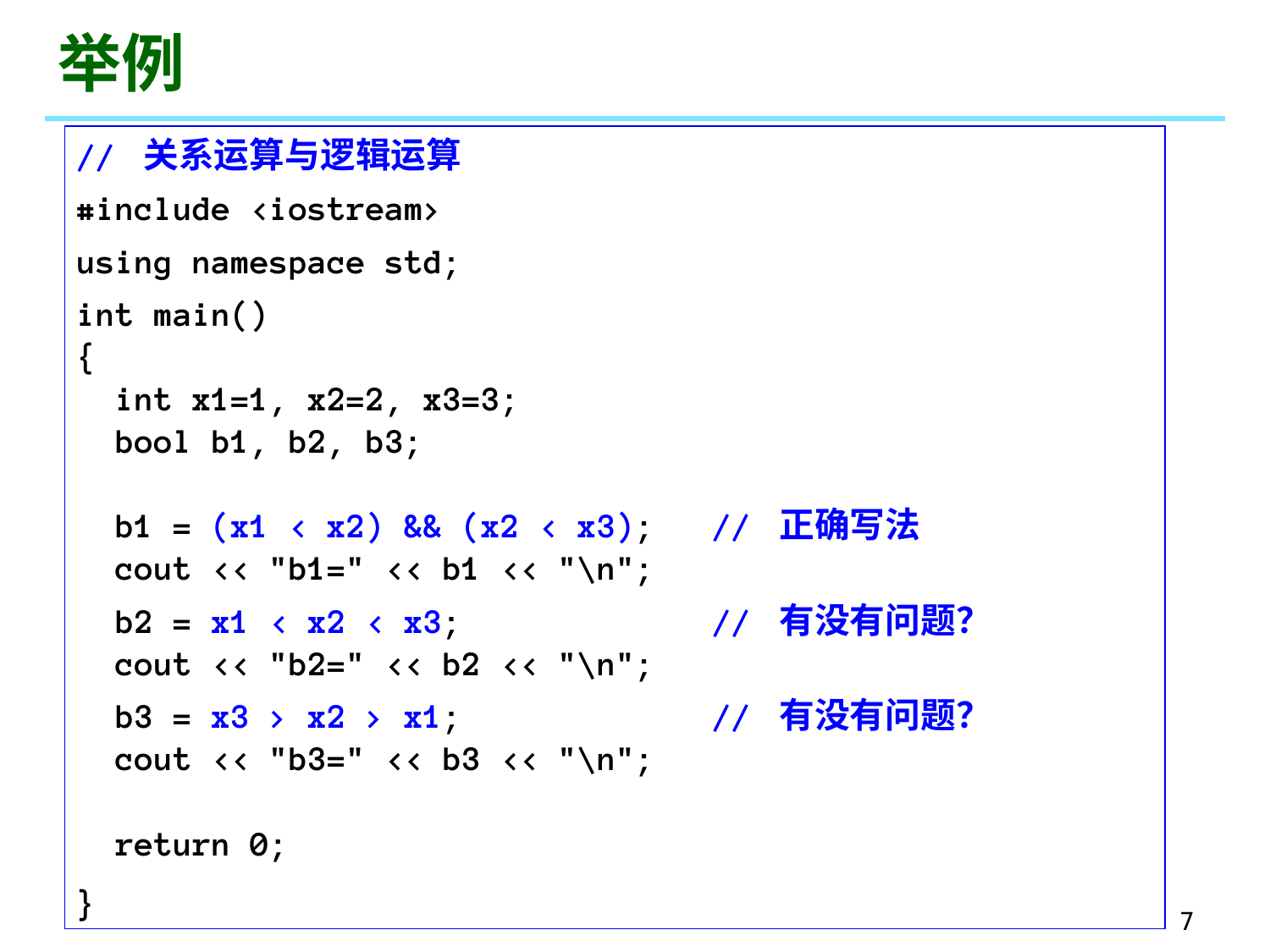

# 举例
// 关系运算与逻辑运算
#include <iostream>
using namespace std;
int main()
{
  int x1=1, x2=2, x3=3;
  bool b1, b2, b3;

  b1 = (x1 < x2) && (x2 < x3);   // 正确写法
  cout << "b1=" << b1 << "\n";
  b2 = x1 < x2 < x3;             // 有没有问题？
  cout << "b2=" << b2 << "\n";
  b3 = x3 > x2 > x1;             // 有没有问题？
  cout << "b3=" << b3 << "\n";

  return 0;
}
7